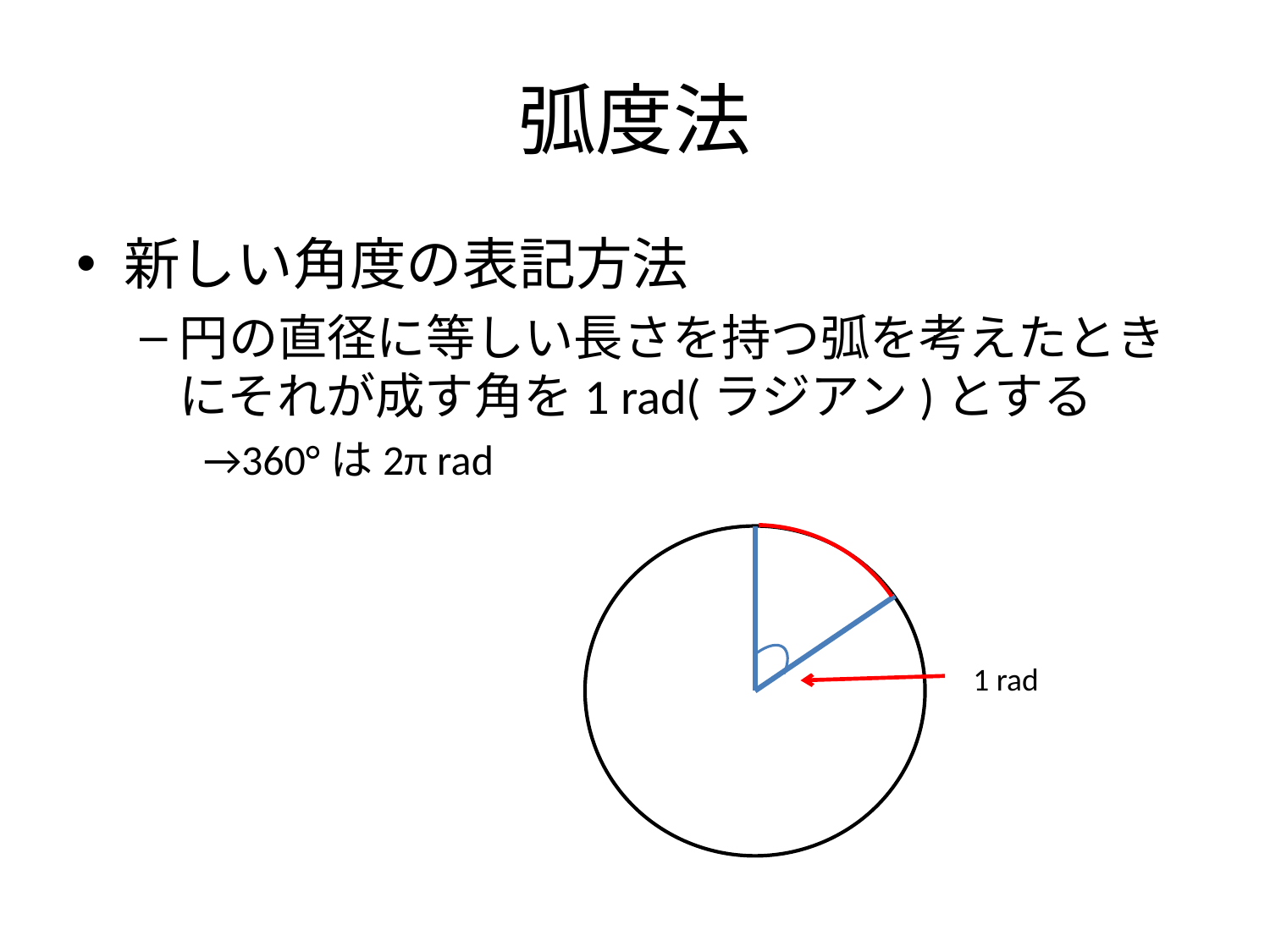

# 弧度法
新しい角度の表記方法
円の直径に等しい長さを持つ弧を考えたときにそれが成す角を1 rad(ラジアン)とする
→360°は2π rad

1 rad